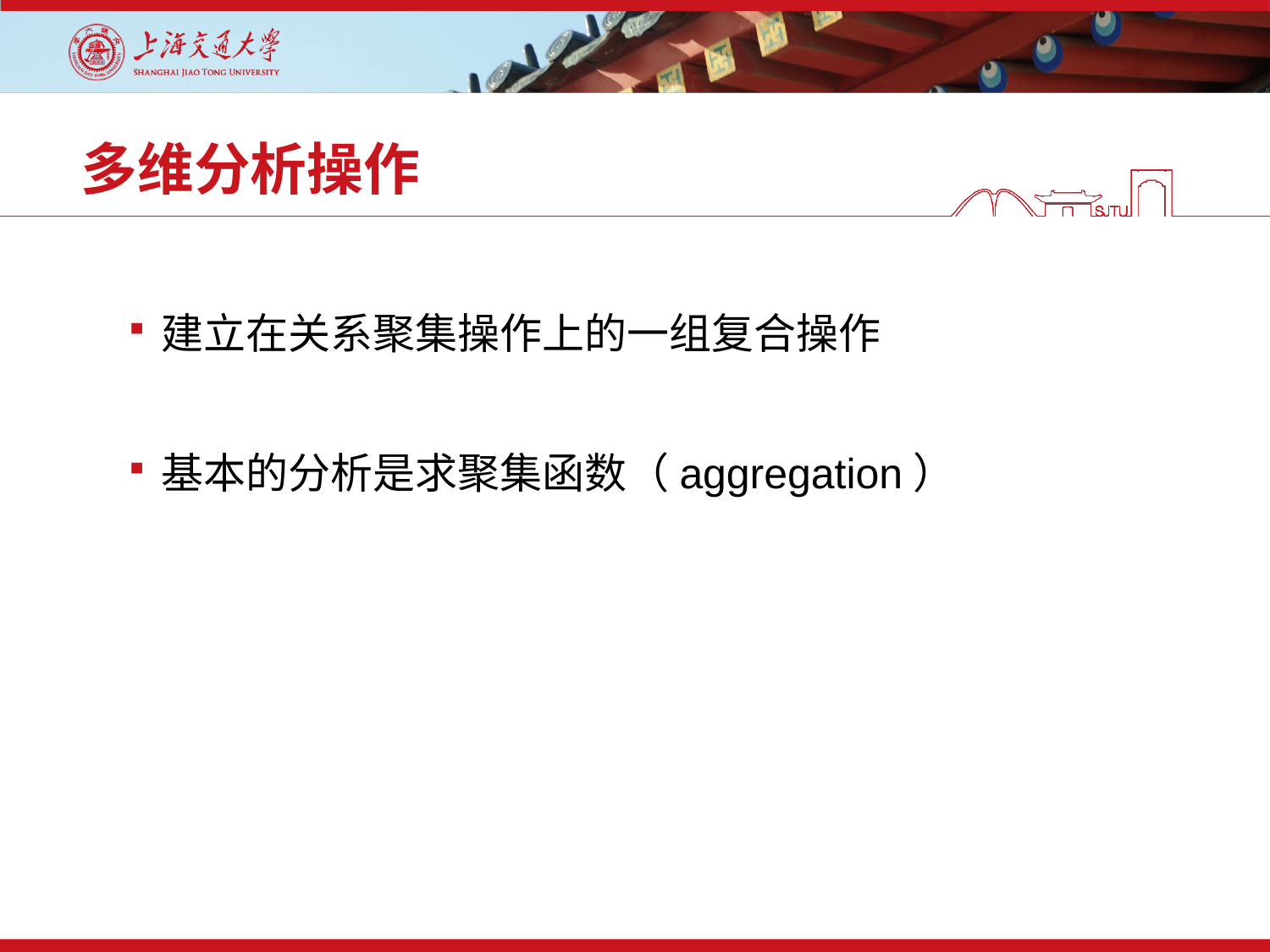

# 多维分析操作
建立在关系聚集操作上的一组复合操作

基本的分析是求聚集函数（aggregation）